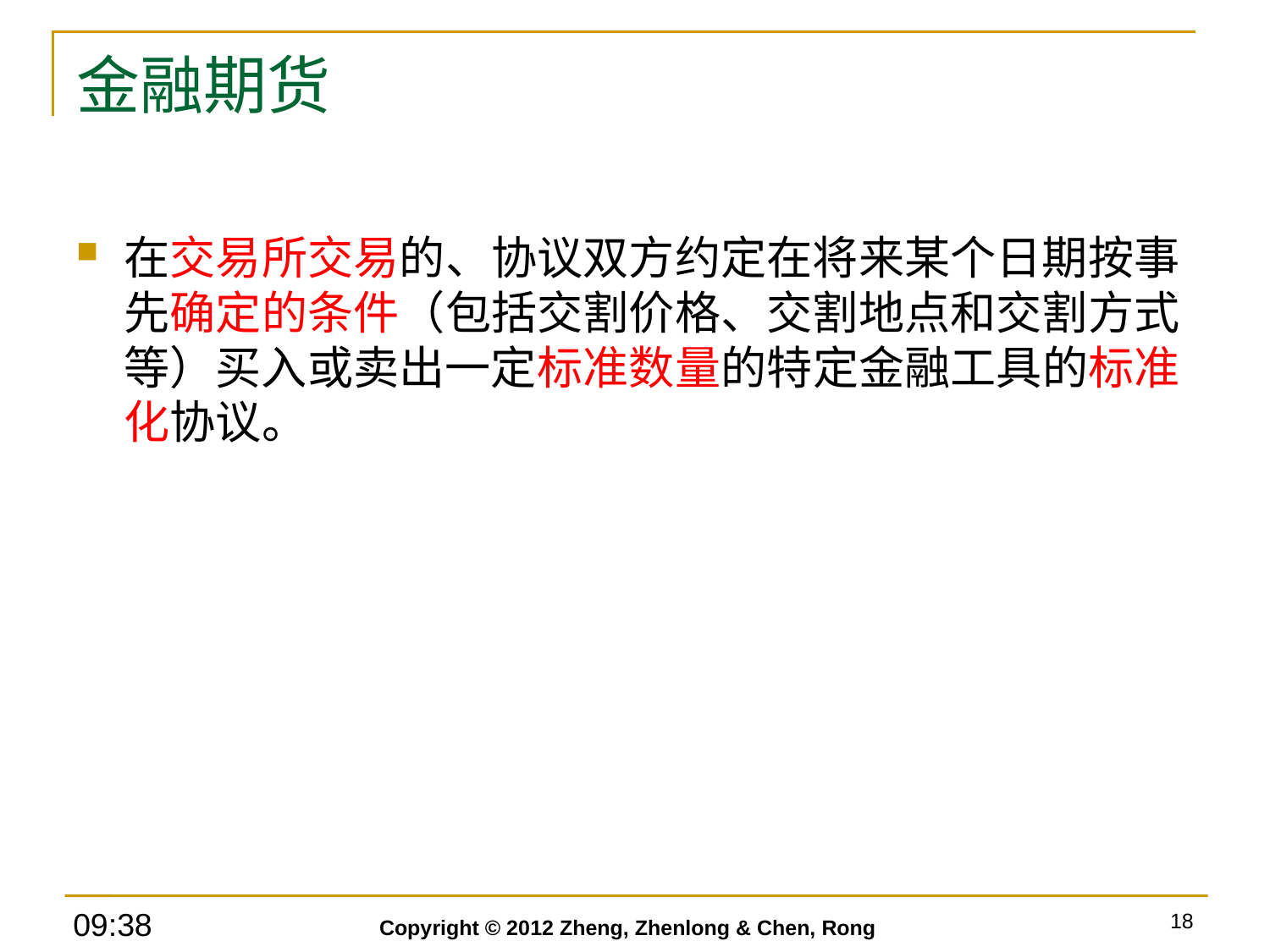

# 金融期货
在交易所交易的、协议双方约定在将来某个日期按事先确定的条件（包括交割价格、交割地点和交割方式等）买入或卖出一定标准数量的特定金融工具的标准化协议。
18
Copyright © 2012 Zheng, Zhenlong & Chen, Rong